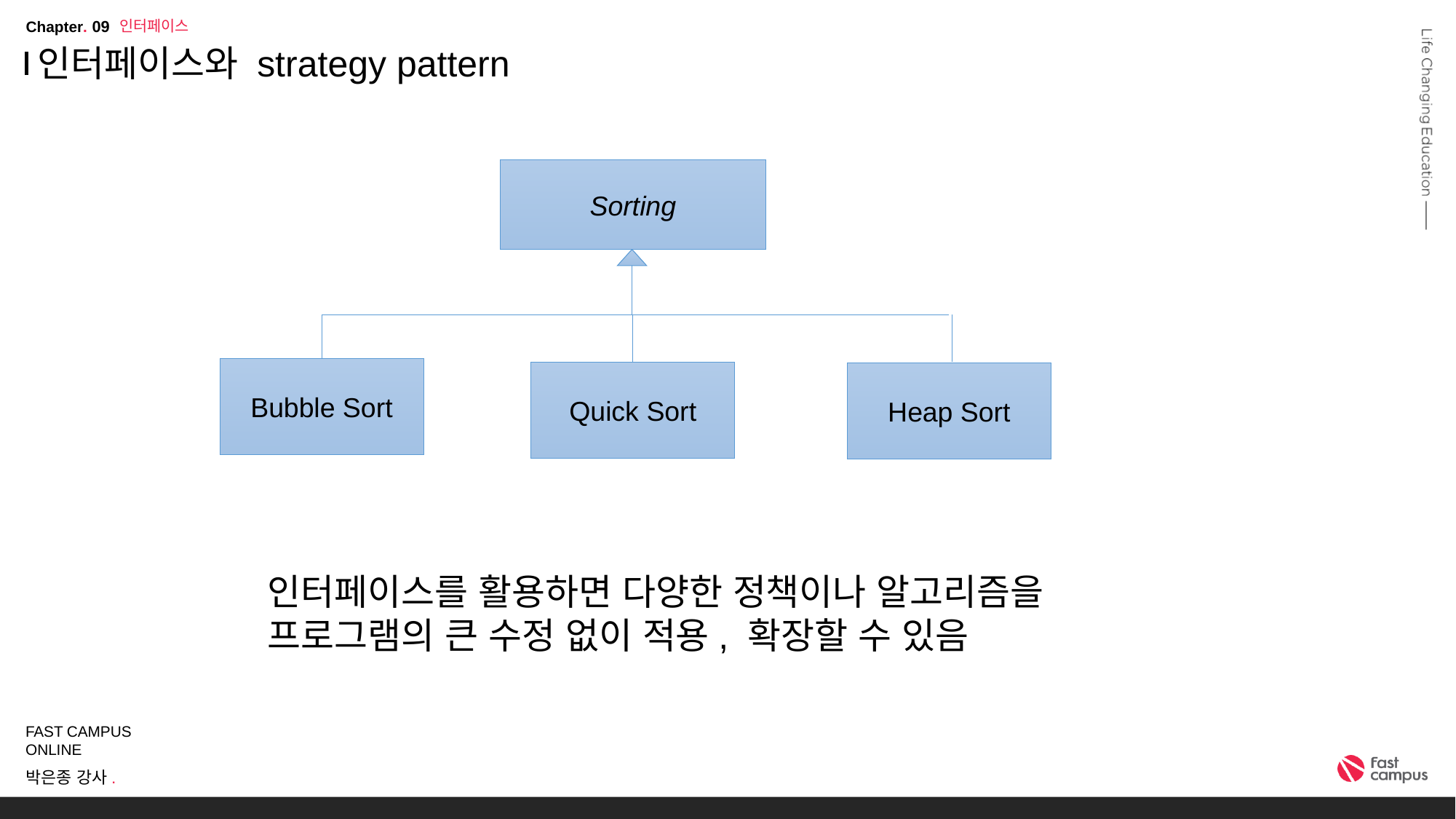

인터페이스
09
# 인터페이스와 strategy pattern
Sorting

Bubble Sort
Quick Sort
Heap Sort
인터페이스를 활용하면 다양한 정책이나 알고리즘을
프로그램의 큰 수정 없이 적용, 확장할 수 있음